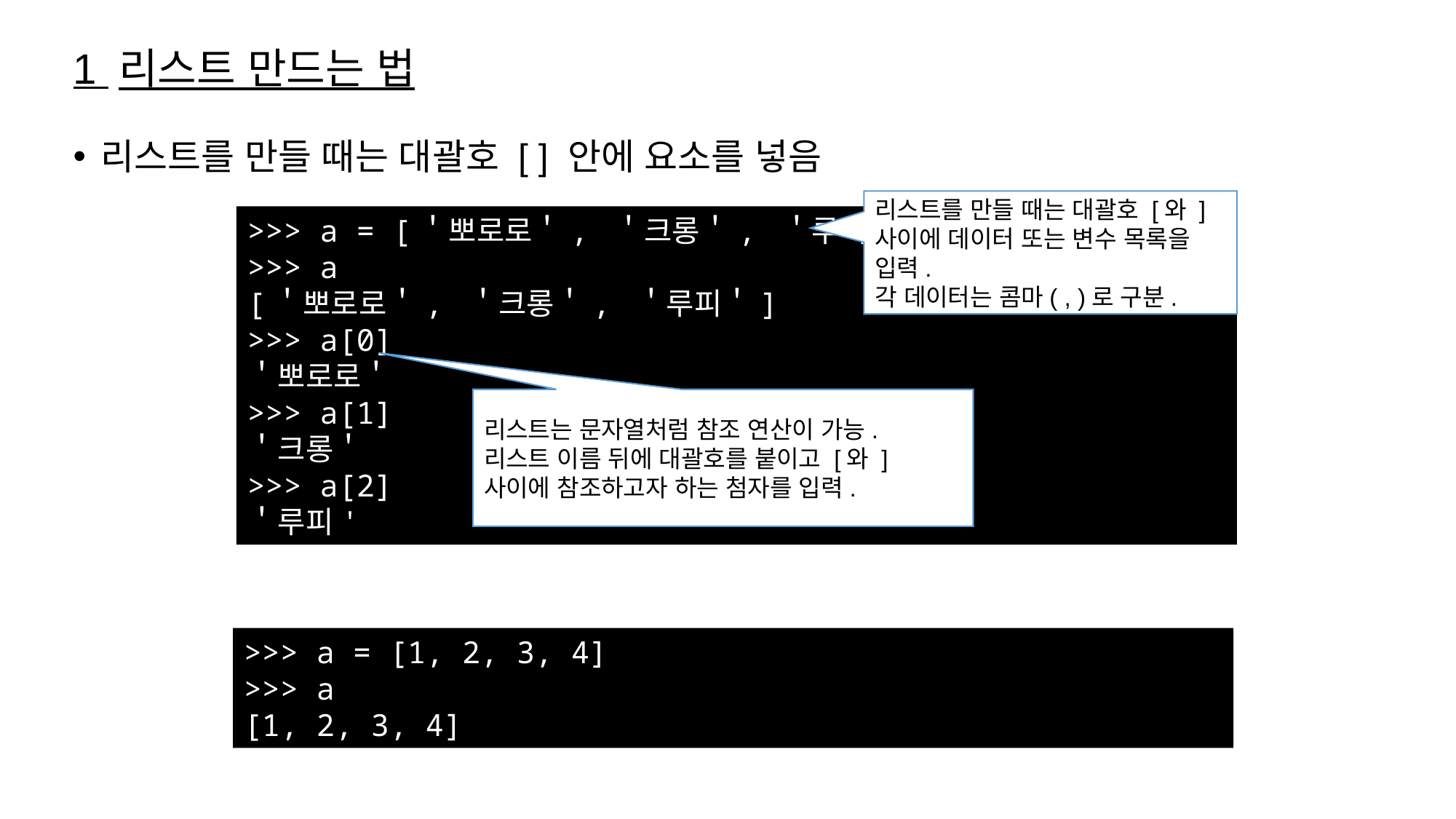

# 1 리스트 만드는 법
리스트를 만들 때는 대괄호 [ ] 안에 요소를 넣음

리스트를 만들 때는 대괄호 [와 ] 사이에 데이터 또는 변수 목록을 입력.
각 데이터는 콤마( , )로 구분.
>>> a = [＇뽀로로＇, ＇크롱＇, ＇루피＇]
>>> a
[＇뽀로로＇, ＇크롱＇, ＇루피＇]
>>> a[0]
＇뽀로로＇
>>> a[1]
＇크롱＇
>>> a[2]
＇루피'
리스트는 문자열처럼 참조 연산이 가능.
리스트 이름 뒤에 대괄호를 붙이고 [와 ] 사이에 참조하고자 하는 첨자를 입력.
>>> a = [1, 2, 3, 4]
>>> a
[1, 2, 3, 4]